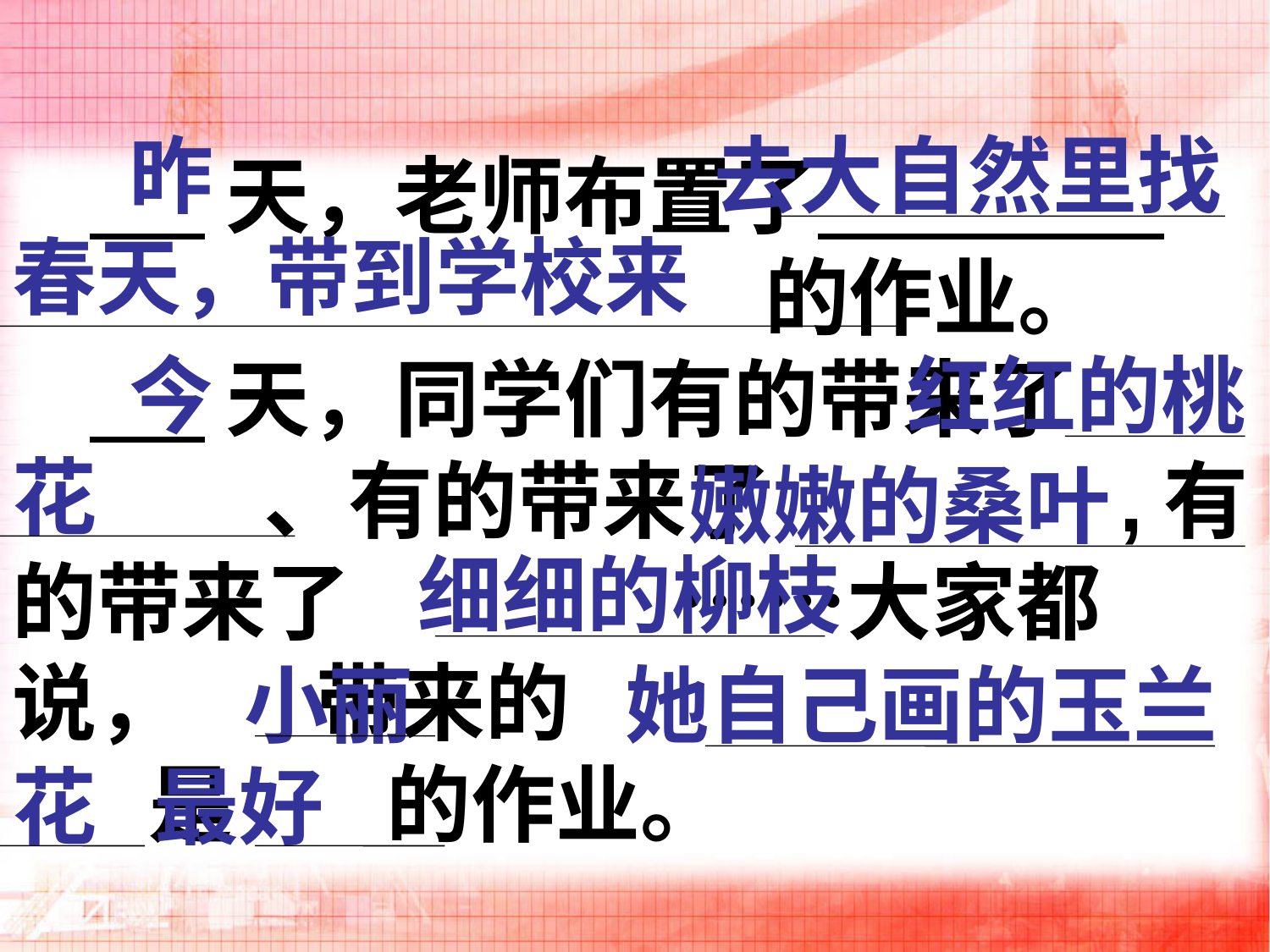

昨                          去大自然里找春天，带到学校来
          天，老师布置了
                                      的作业。
          天，同学们有的带来了
            、有的带来了                 ,有的带来了                 ……大家都说，       带来的
      是        的作业。

     今                                    红红的桃花

                                  嫩嫩的桑叶

细细的柳枝

           小丽           她自己画的玉兰花   最好